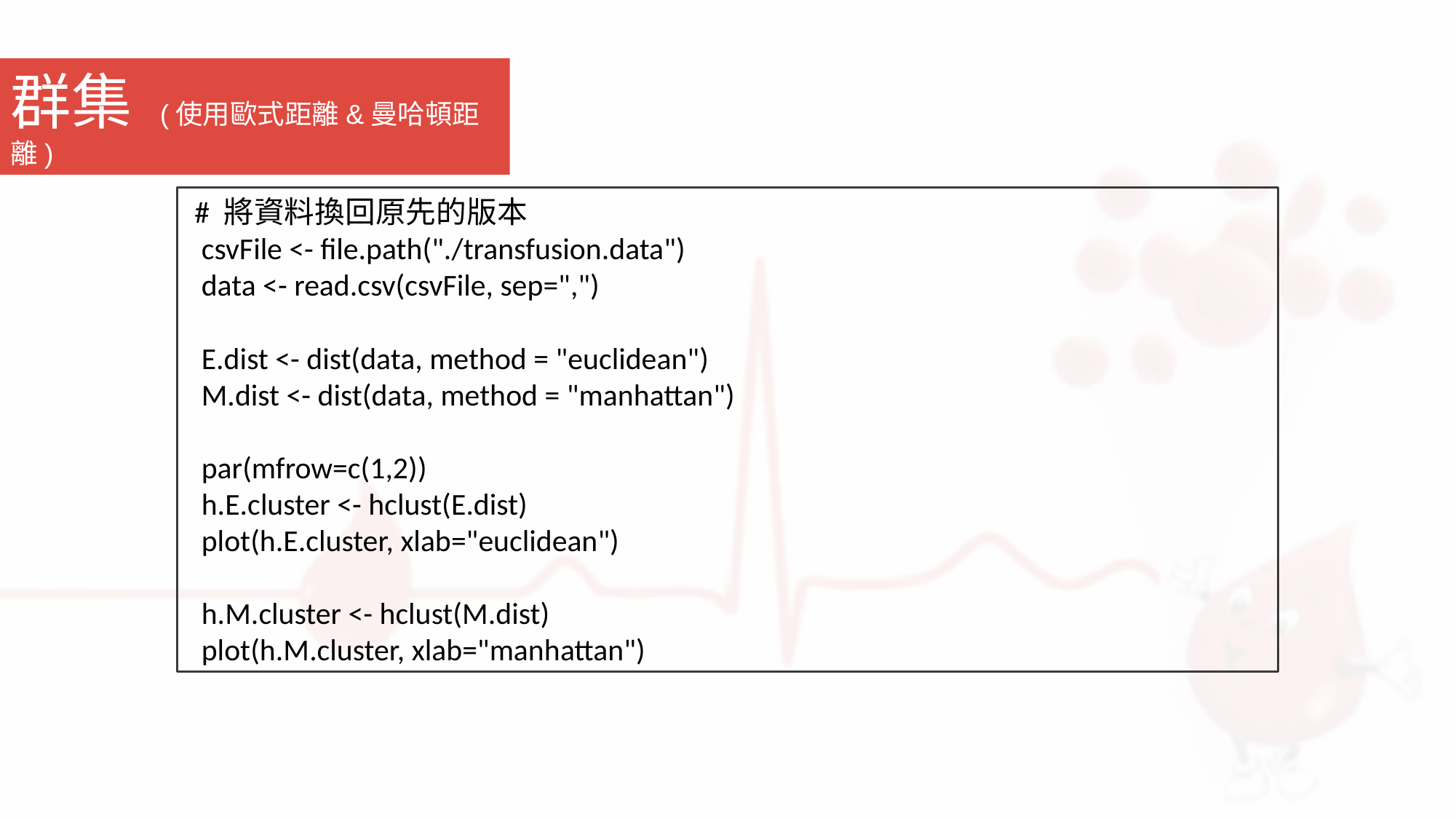

群集 (使用歐式距離&曼哈頓距離)
 # 將資料換回原先的版本
  csvFile <- file.path("./transfusion.data")
  data <- read.csv(csvFile, sep=",")

  E.dist <- dist(data, method = "euclidean")
  M.dist <- dist(data, method = "manhattan")

  par(mfrow=c(1,2))
  h.E.cluster <- hclust(E.dist)
  plot(h.E.cluster, xlab="euclidean")

  h.M.cluster <- hclust(M.dist)
  plot(h.M.cluster, xlab="manhattan")